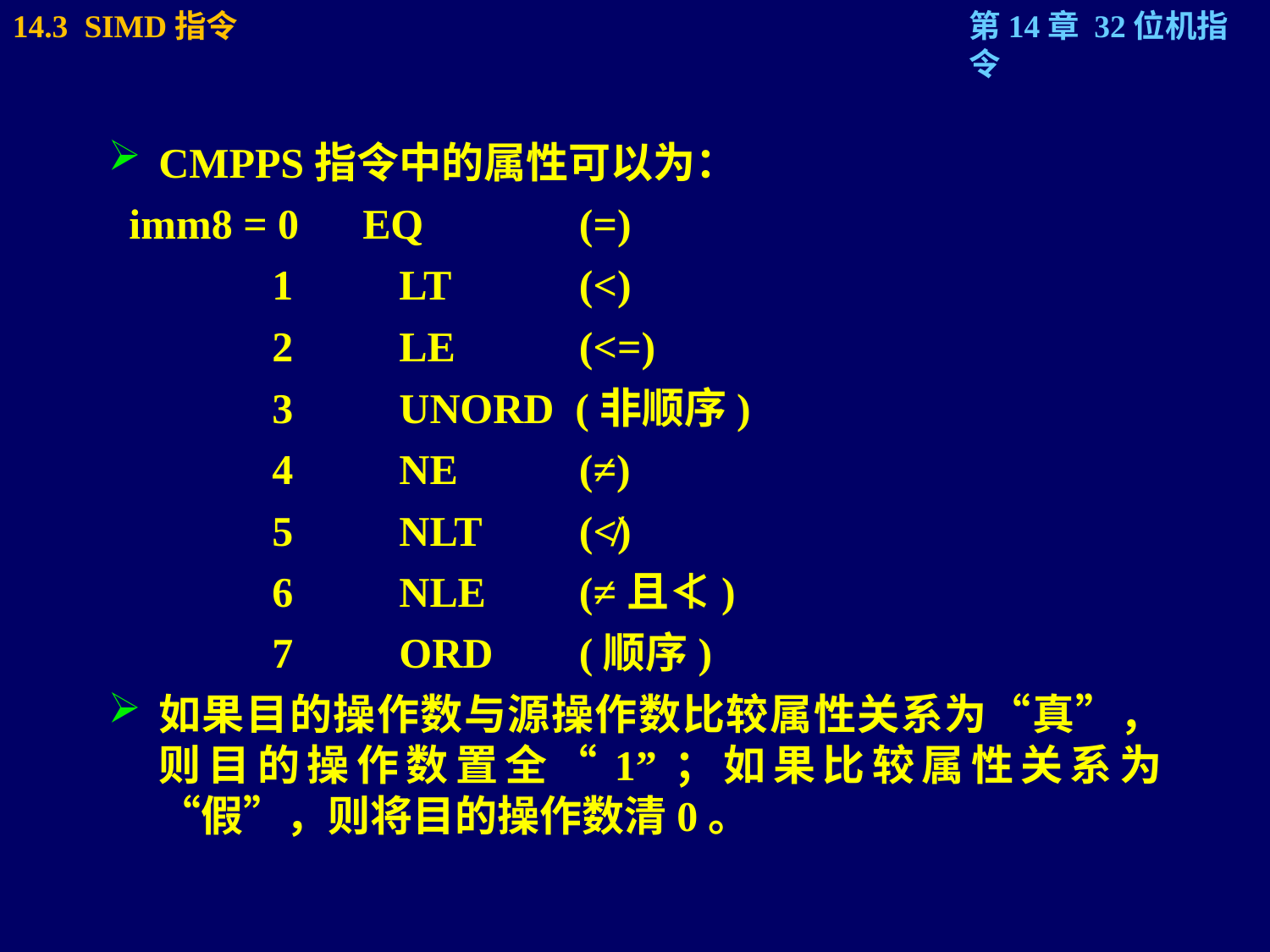

CMPPS指令中的属性可以为：
  imm8 = 0      EQ	     (=)
	            1	LT	     (<)
	            2	LE	     (<=)
	            3	UNORD  (非顺序)
	            4	NE	     (≠)
	            5	NLT	     (≮)
	            6	NLE	     (≠且≮)
	            7	ORD	     (顺序)
如果目的操作数与源操作数比较属性关系为“真”，则目的操作数置全“1”；如果比较属性关系为“假”，则将目的操作数清0。